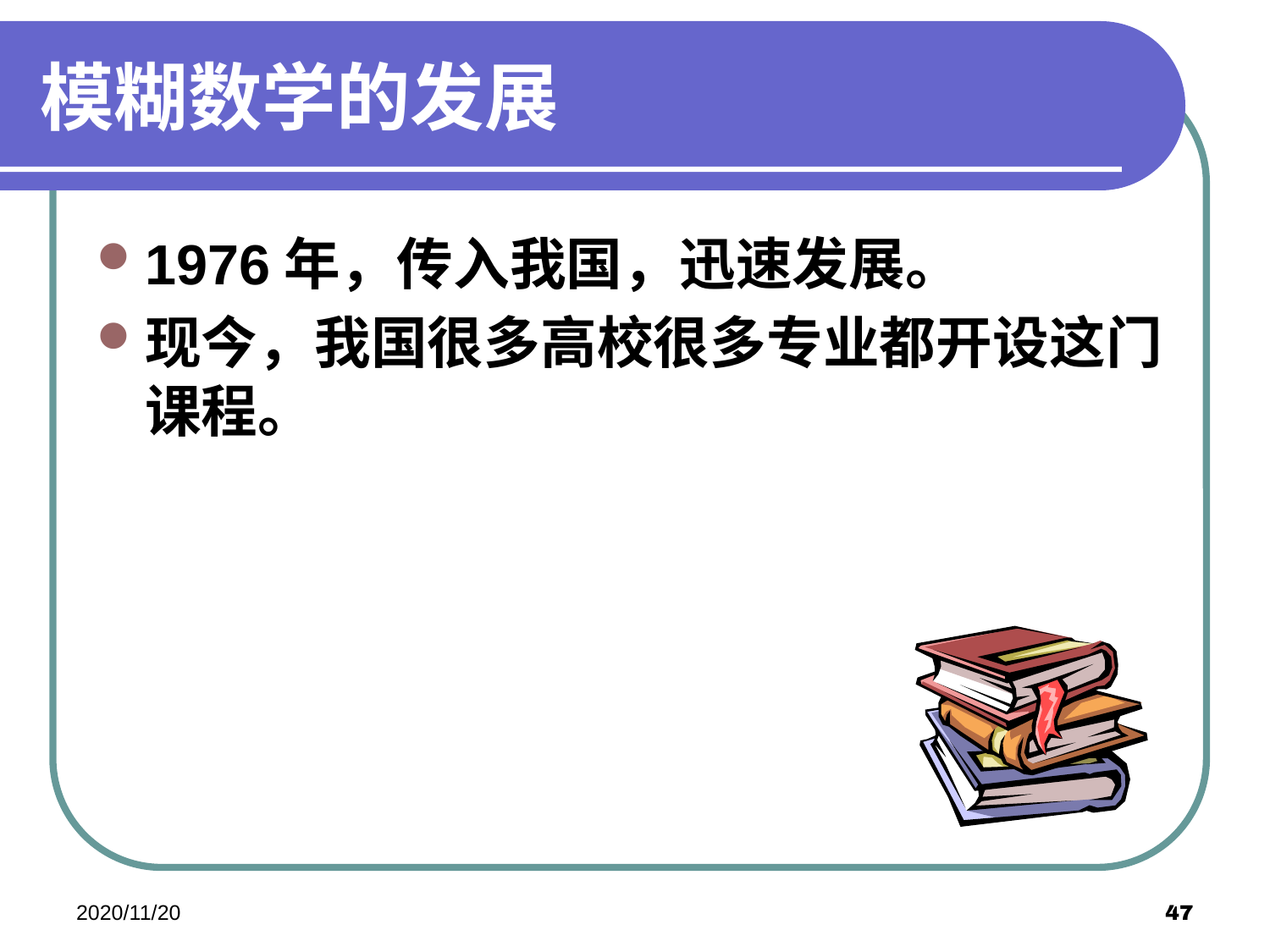

# 模糊数学的发展
1976年，传入我国，迅速发展。
现今，我国很多高校很多专业都开设这门课程。

2020/11/20
47